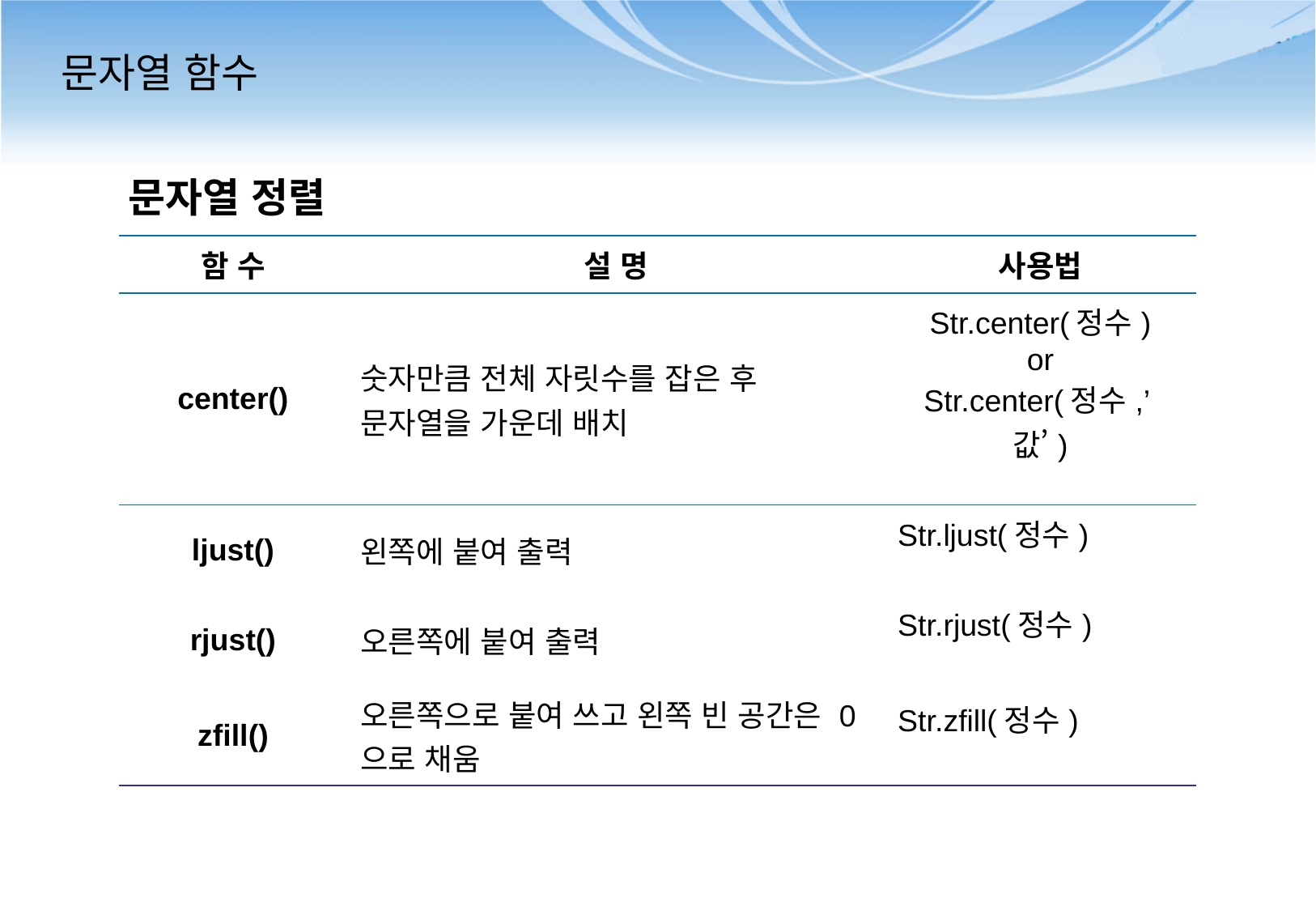

# 문자열 함수
문자열 정렬
| 함 수 | 설 명 | 사용법 |
| --- | --- | --- |
| center() | 숫자만큼 전체 자릿수를 잡은 후 문자열을 가운데 배치 | Str.center(정수) or Str.center(정수,’값’) |
| ljust() | 왼쪽에 붙여 출력 | Str.ljust(정수) |
| rjust() | 오른쪽에 붙여 출력 | Str.rjust(정수) |
| zfill() | 오른쪽으로 붙여 쓰고 왼쪽 빈 공간은 0으로 채움 | Str.zfill(정수) |